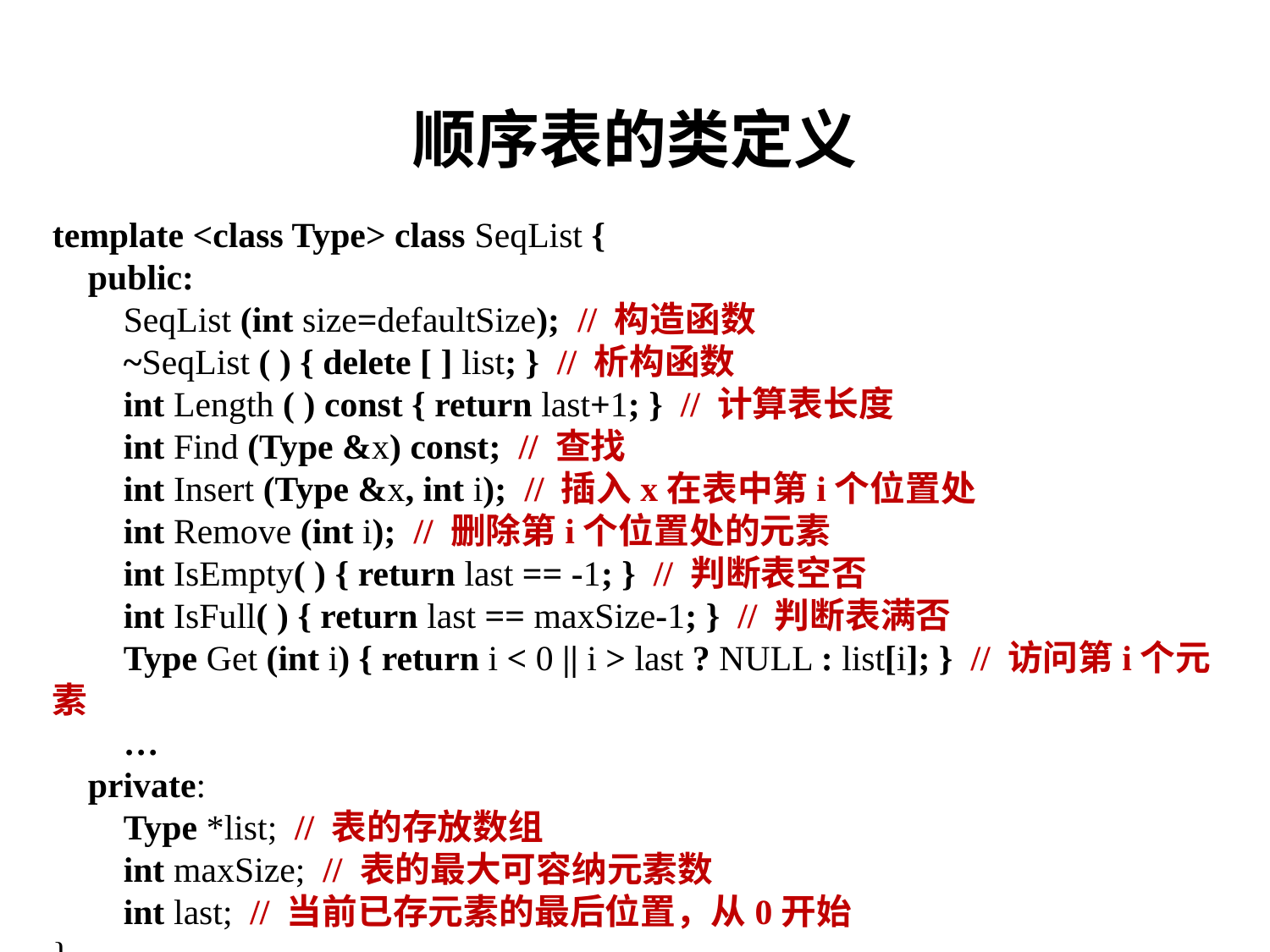

# 顺序表的类定义
template <class Type> class SeqList {
    public:
        SeqList (int size=defaultSize);  // 构造函数
        ~SeqList ( ) { delete [ ] list; }  // 析构函数
        int Length ( ) const { return last+1; }  // 计算表长度
        int Find (Type &x) const;  // 查找
        int Insert (Type &x, int i);  // 插入x在表中第i个位置处
        int Remove (int i);  // 删除第i个位置处的元素
        int IsEmpty( ) { return last == -1; }  // 判断表空否
        int IsFull( ) { return last == maxSize-1; }  // 判断表满否
        Type Get (int i) { return i < 0 || i > last ? NULL : list[i]; }  // 访问第i个元素
        …
    private:
        Type *list;  // 表的存放数组
        int maxSize;  // 表的最大可容纳元素数
        int last;  // 当前已存元素的最后位置，从0开始
}